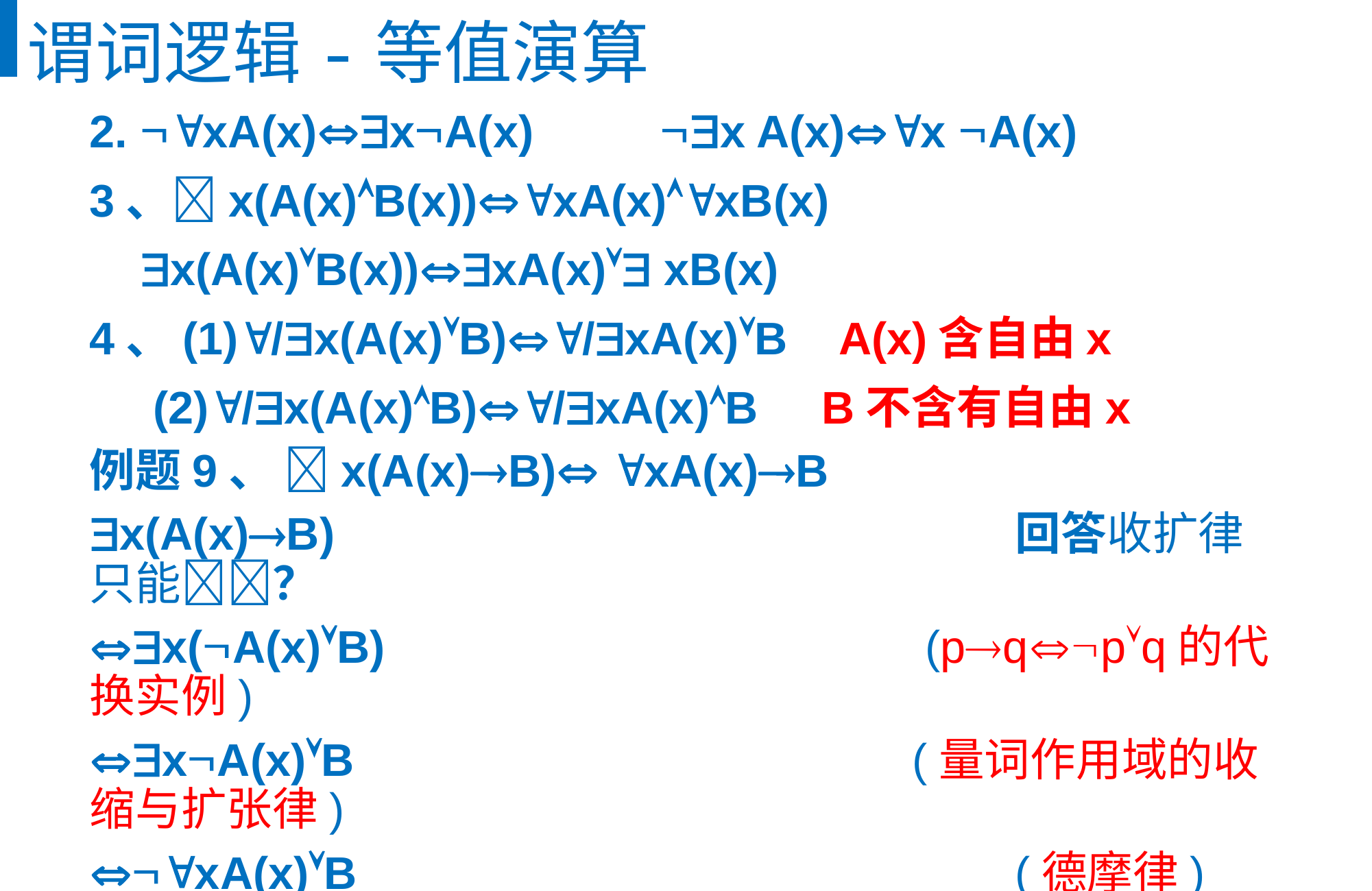

谓词逻辑-等值演算
2. ¬∀xA(x)⇔∃x¬A(x)          ¬∃x A(x)⇔∀x ¬A(x)
3、∀x(A(x)∧B(x))⇔∀xA(x)∧∀xB(x)
    ∃x(A(x)∨B(x))⇔∃xA(x)∨∃ xB(x)
4、(1)∀/∃x(A(x)∨B)⇔∀/∃xA(x)∨B    A(x)含自由x
     (2)∀/∃x(A(x)∧B)⇔∀/∃xA(x)∧B     B不含有自由x
例题9、 ∃x(A(x)→B)⇔ ∀xA(x)→B
∃x(A(x)→B)							回答收扩律只能∨∧？
⇔∃x(¬A(x)∨B)   					 (p→q⇔¬p∨q的代换实例)
⇔∃x¬A(x)∨B	    					(量词作用域的收缩与扩张律)
⇔¬∀xA(x)∨B    						(德摩律)
⇔∀xA(x)→B	    					(p→q⇔¬p∨q的代换实例)